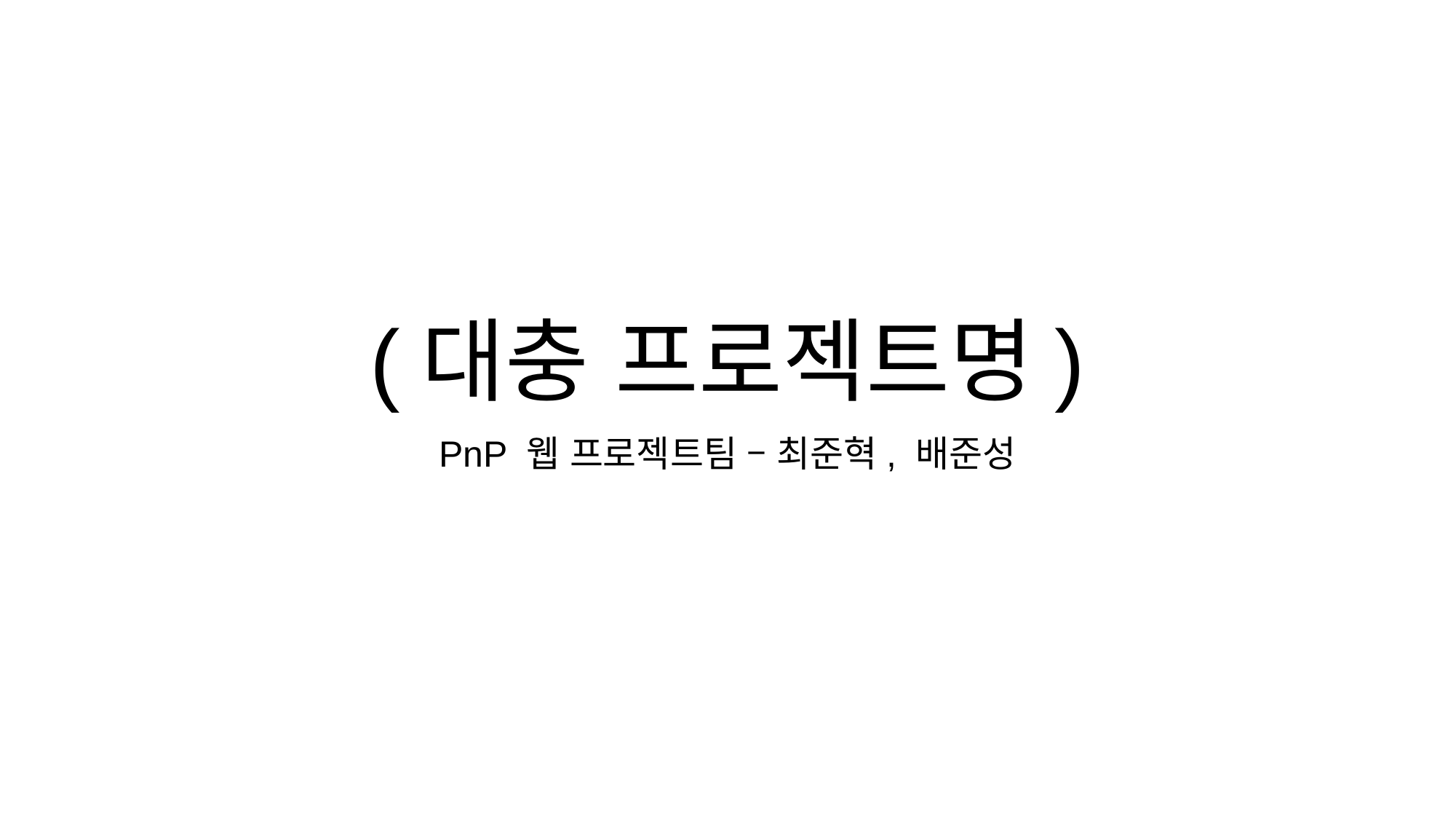

# (대충 프로젝트명)
PnP 웹 프로젝트팀 – 최준혁, 배준성